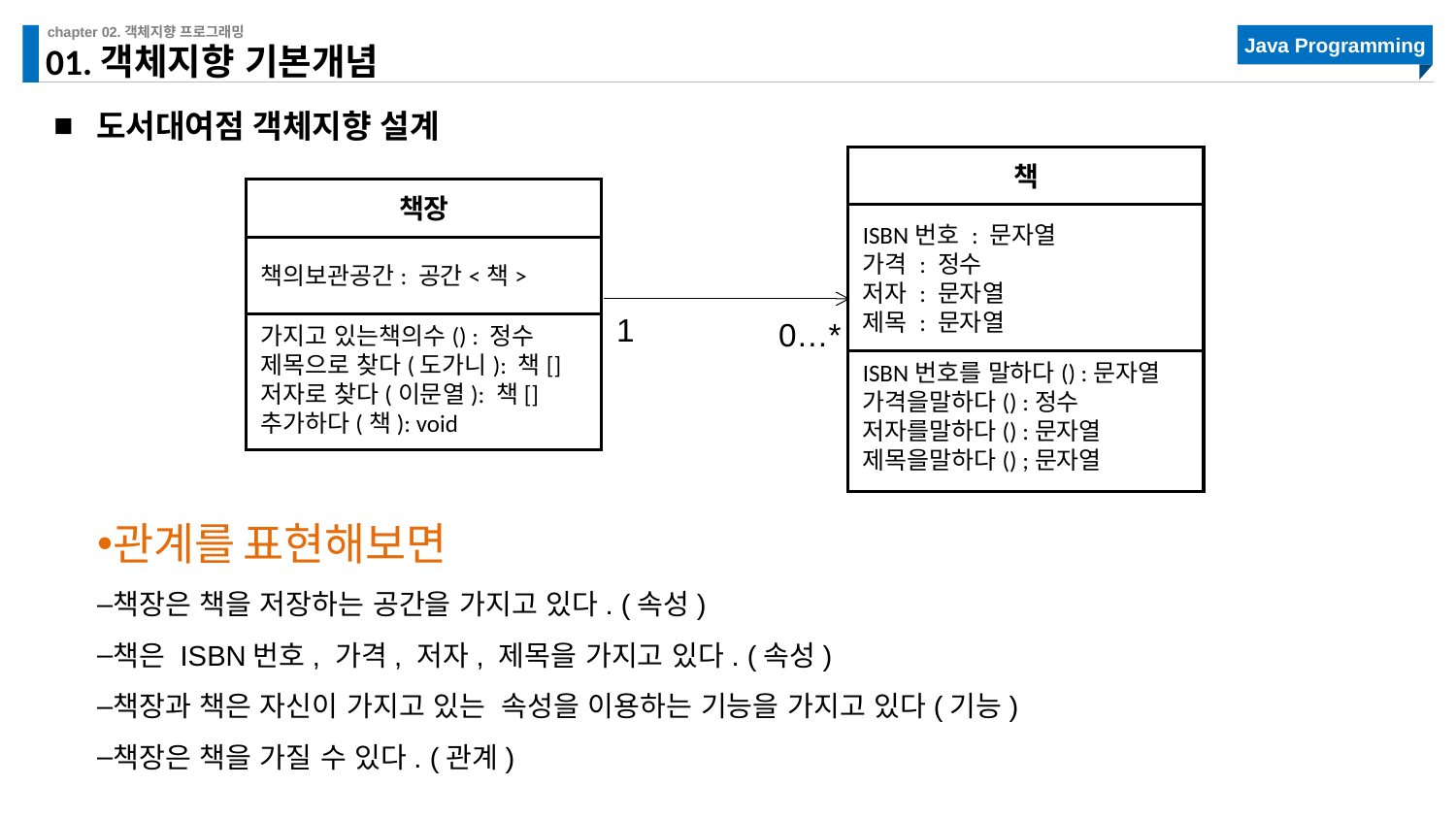

# 01.객체지향 기본개념
도서대여점 객체지향 설계

책
ISBN번호 : 문자열
가격 : 정수
저자 : 문자열
제목 : 문자열
ISBN번호를 말하다() :문자열
가격을말하다() :정수
저자를말하다() :문자열
제목을말하다() ;문자열
책장
책의보관공간: 공간<책>
가지고 있는책의수() : 정수
제목으로 찾다(도가니): 책[]
저자로 찾다(이문열): 책[]
추가하다(책): void

1
0…*
관계를 표현해보면
책장은 책을 저장하는 공간을 가지고 있다. (속성)
책은 ISBN번호, 가격, 저자, 제목을 가지고 있다. (속성)
책장과 책은 자신이 가지고 있는  속성을 이용하는 기능을 가지고 있다(기능)
책장은 책을 가질 수 있다. (관계)